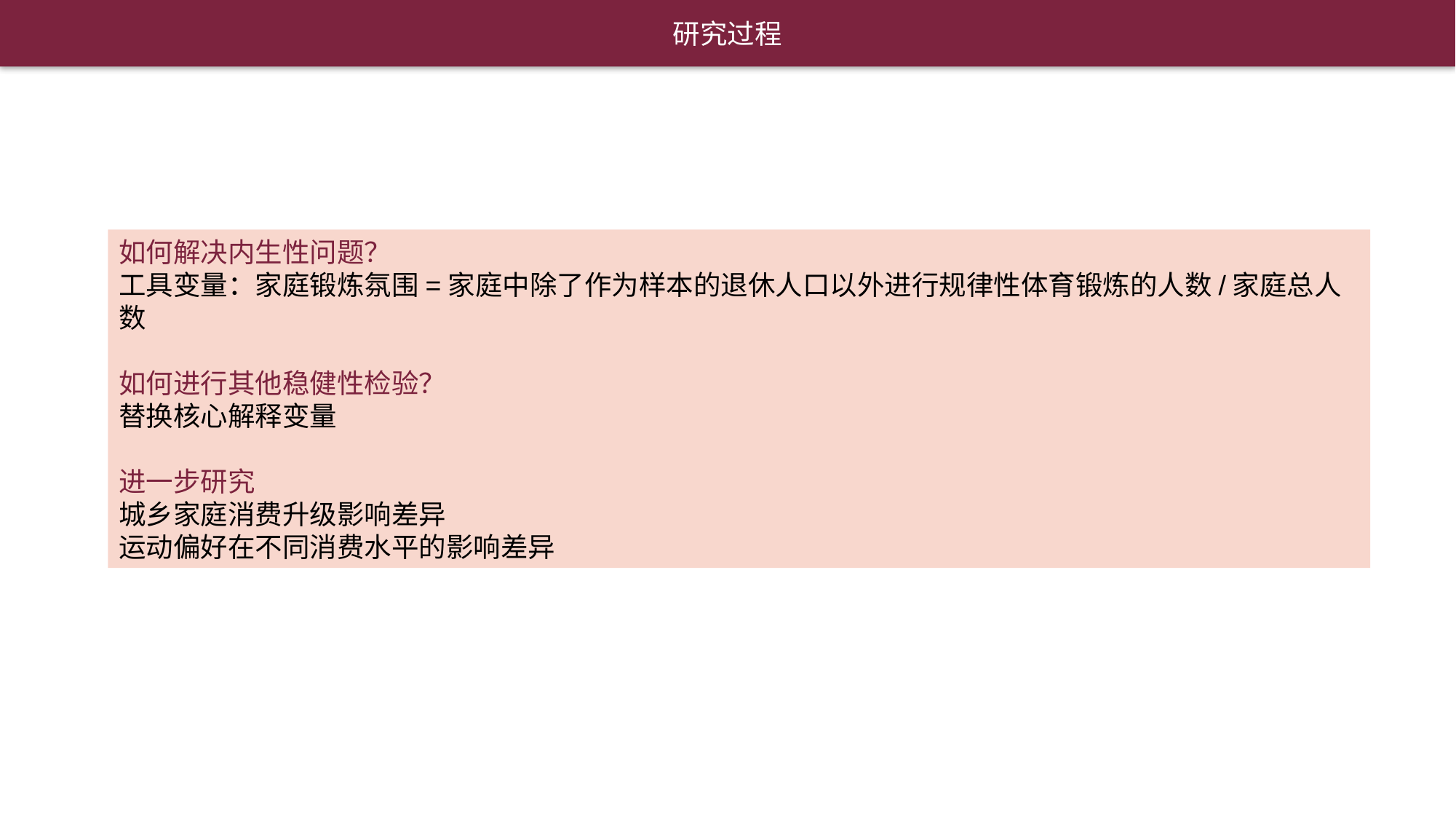

研究过程
如何解决内生性问题？
工具变量：家庭锻炼氛围=家庭中除了作为样本的退休人口以外进行规律性体育锻炼的人数/家庭总人数

如何进行其他稳健性检验？
替换核心解释变量

进一步研究
城乡家庭消费升级影响差异
运动偏好在不同消费水平的影响差异